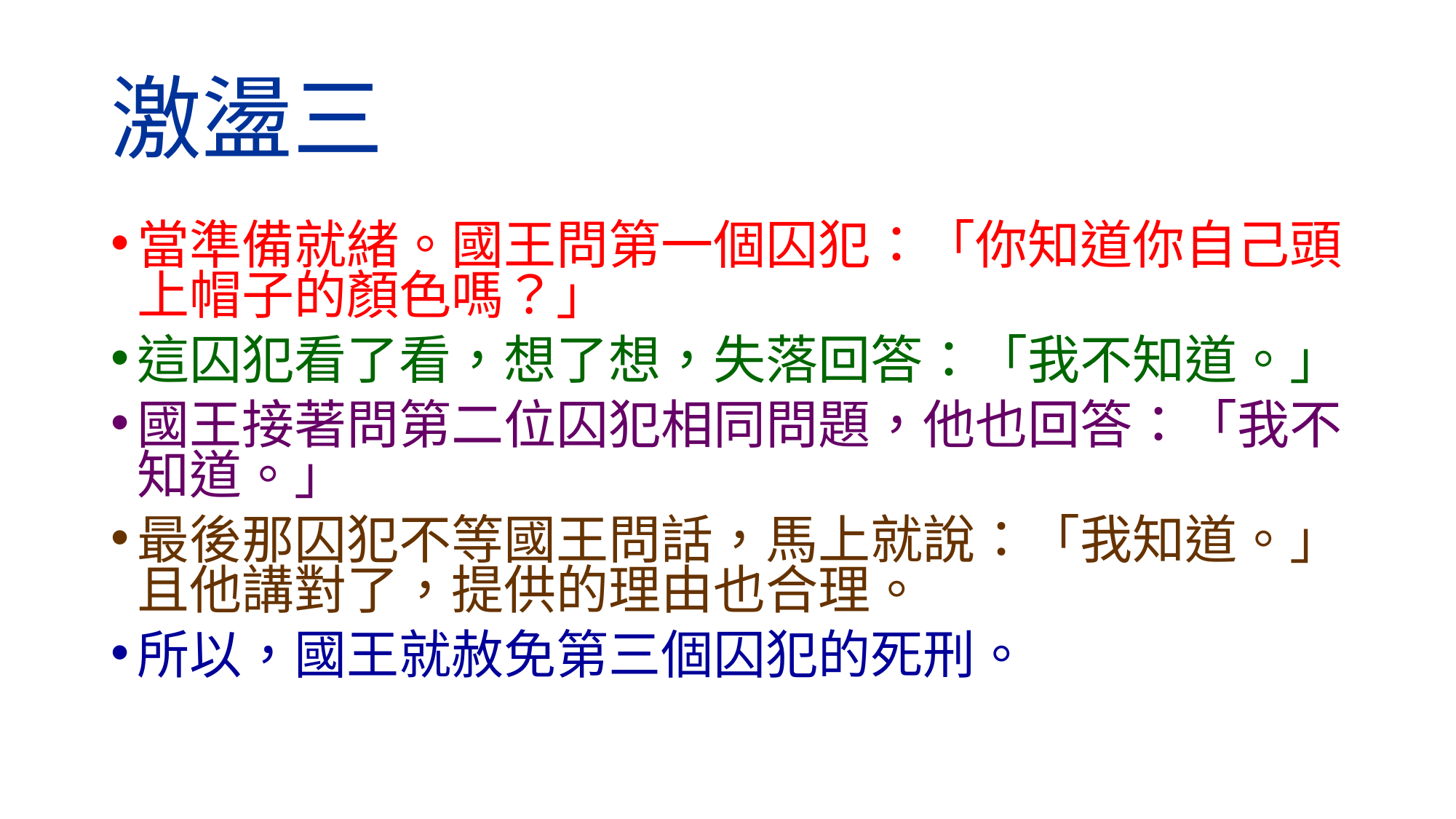

# 激盪三
當準備就緒。國王問第一個囚犯：「你知道你自己頭上帽子的顏色嗎？」
這囚犯看了看，想了想，失落回答：「我不知道。」
國王接著問第二位囚犯相同問題，他也回答：「我不知道。」
最後那囚犯不等國王問話，馬上就說：「我知道。」且他講對了，提供的理由也合理。
所以，國王就赦免第三個囚犯的死刑。